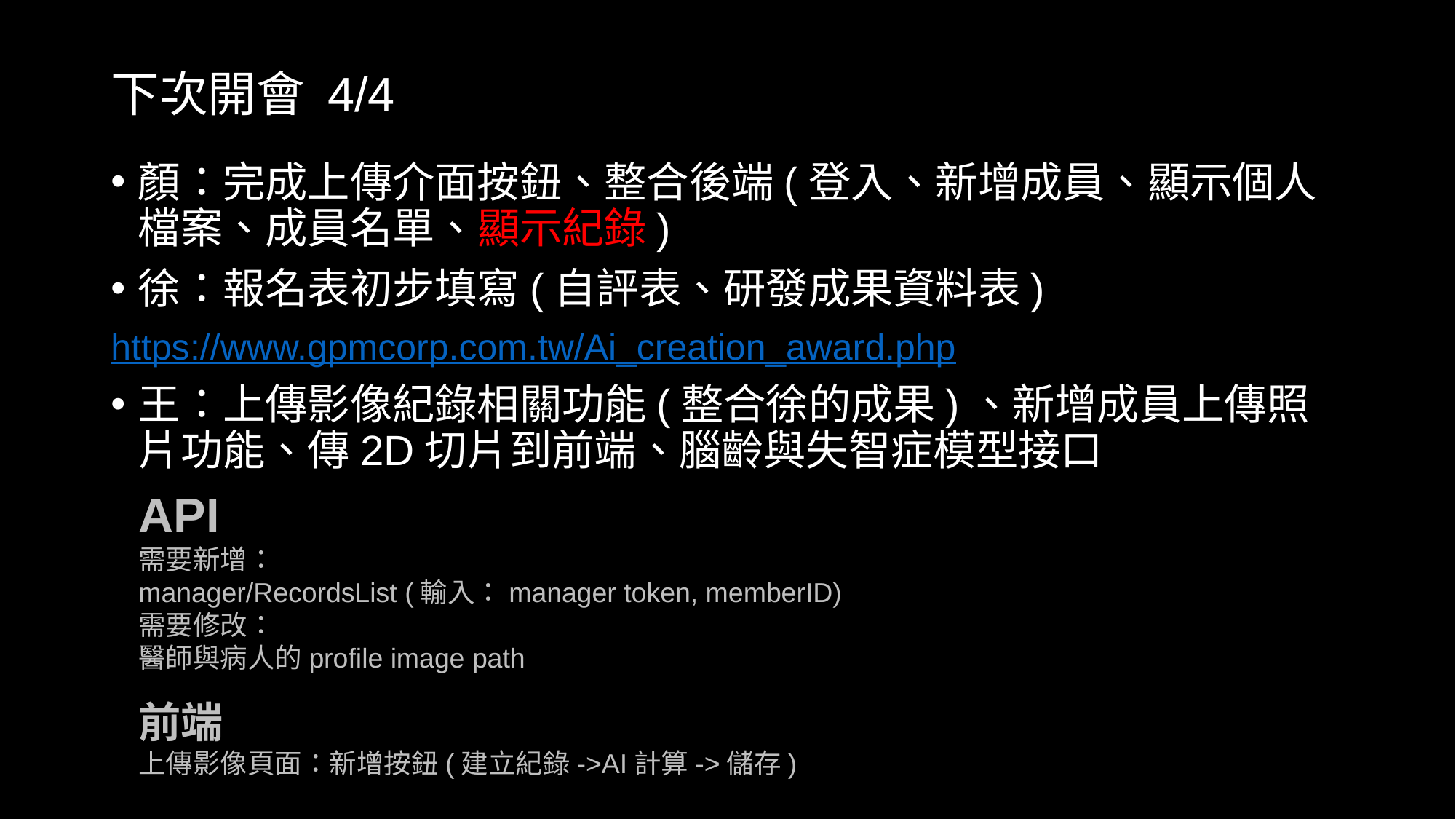

# 下次開會 4/4
顏：完成上傳介面按鈕、整合後端(登入、新增成員、顯示個人檔案、成員名單、顯示紀錄)
徐：報名表初步填寫(自評表、研發成果資料表)
https://www.gpmcorp.com.tw/Ai_creation_award.php
王：上傳影像紀錄相關功能(整合徐的成果)、新增成員上傳照片功能、傳2D切片到前端、腦齡與失智症模型接口

API
需要新增：
manager/RecordsList (輸入：manager token, memberID)
需要修改：
醫師與病人的profile image path
前端
上傳影像頁面：新增按鈕(建立紀錄->AI計算->儲存)